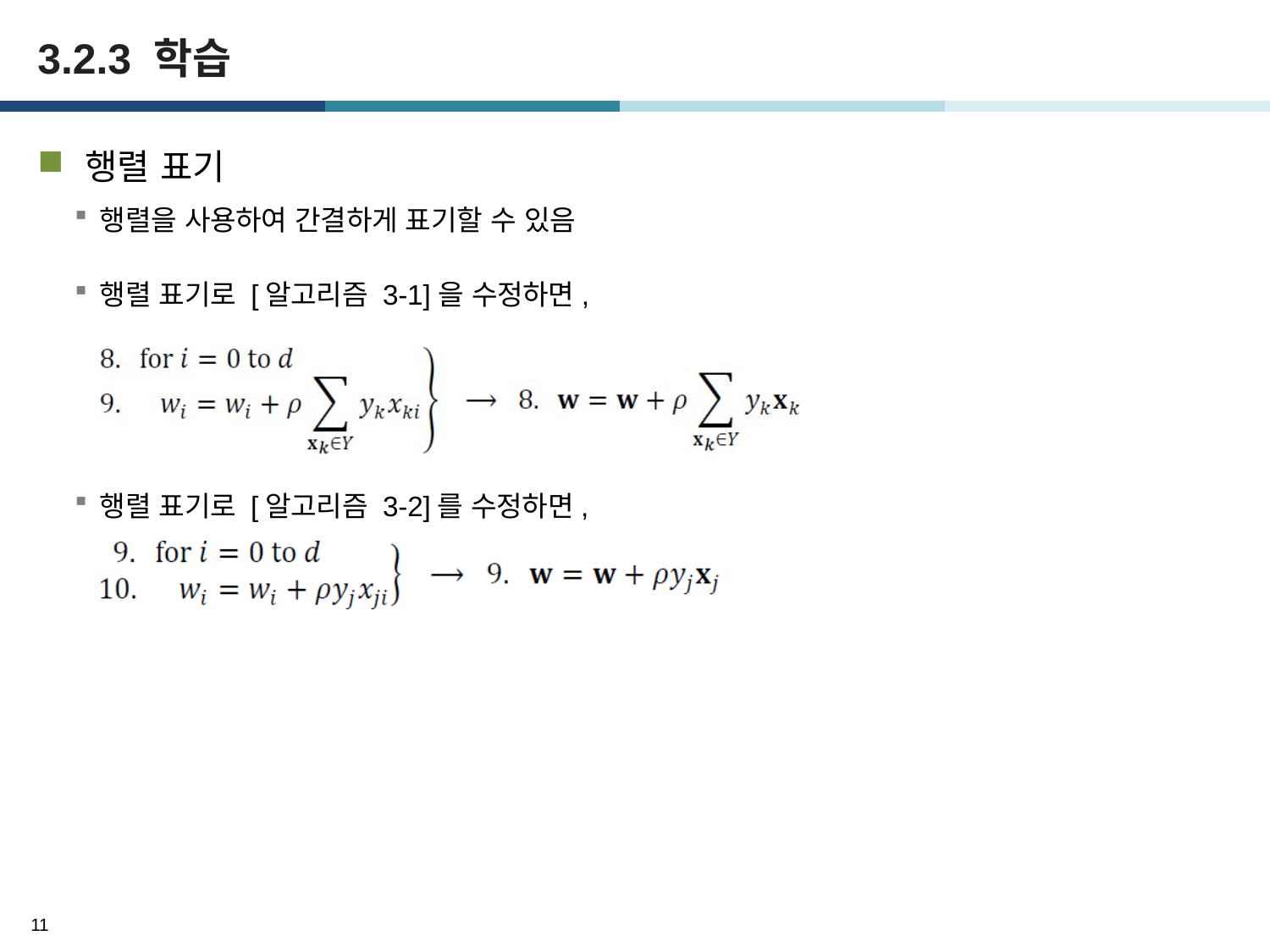

# 3.2.3 학습
행렬 표기
행렬을 사용하여 간결하게 표기할 수 있음

행렬 표기로 [알고리즘 3-1]을 수정하면,

행렬 표기로 [알고리즘 3-2]를 수정하면,

11